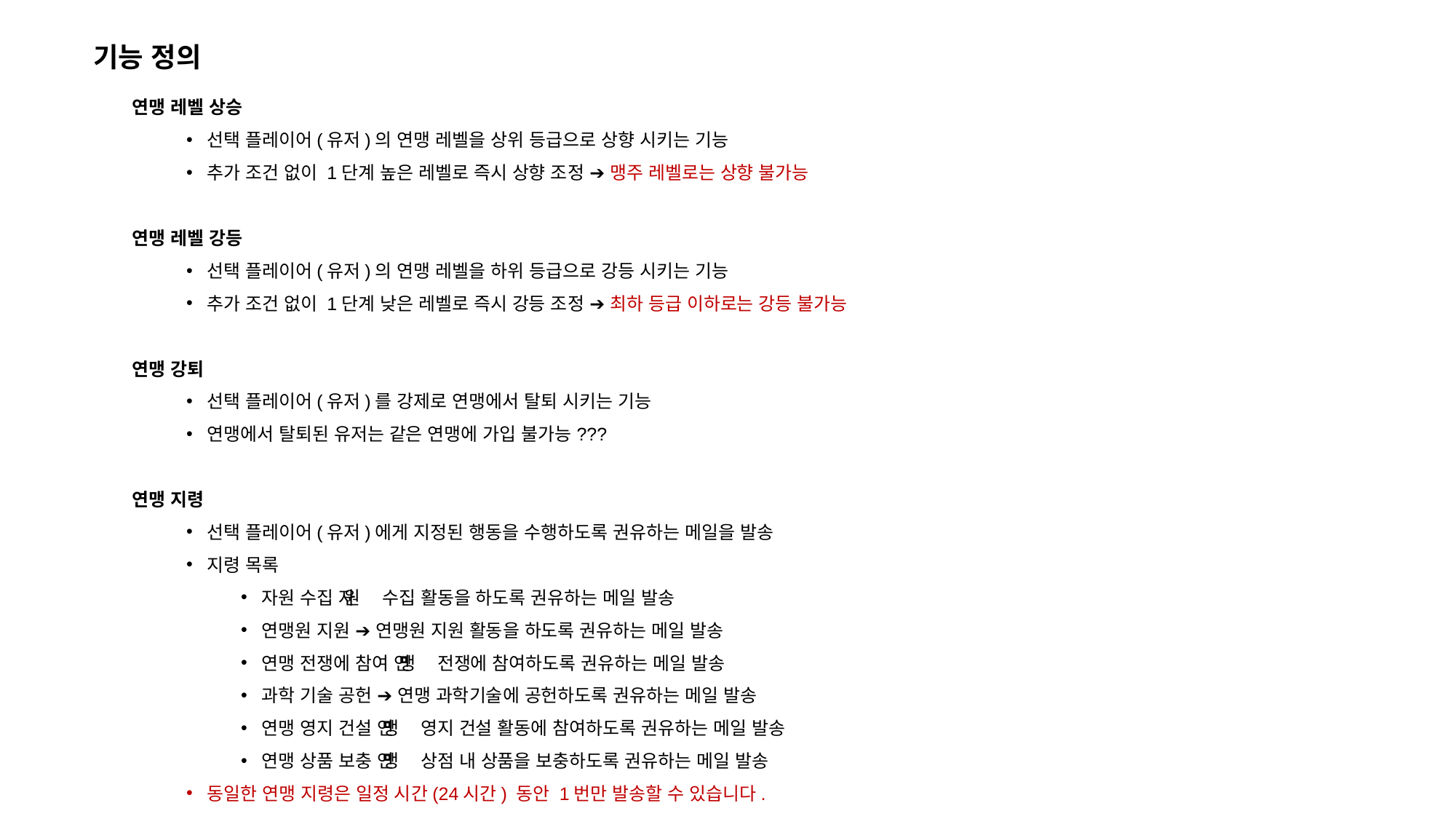

기능 정의
연맹 레벨 상승
선택 플레이어(유저)의 연맹 레벨을 상위 등급으로 상향 시키는 기능
추가 조건 없이 1단계 높은 레벨로 즉시 상향 조정 ➔ 맹주 레벨로는 상향 불가능

연맹 레벨 강등
선택 플레이어(유저)의 연맹 레벨을 하위 등급으로 강등 시키는 기능
추가 조건 없이 1단계 낮은 레벨로 즉시 강등 조정 ➔ 최하 등급 이하로는 강등 불가능

연맹 강퇴
선택 플레이어(유저)를 강제로 연맹에서 탈퇴 시키는 기능
연맹에서 탈퇴된 유저는 같은 연맹에 가입 불가능???

연맹 지령
선택 플레이어(유저)에게 지정된 행동을 수행하도록 권유하는 메일을 발송
지령 목록
자원 수집 ➔ 자원 수집 활동을 하도록 권유하는 메일 발송
연맹원 지원 ➔ 연맹원 지원 활동을 하도록 권유하는 메일 발송
연맹 전쟁에 참여 ➔ 연맹 전쟁에 참여하도록 권유하는 메일 발송
과학 기술 공헌 ➔ 연맹 과학기술에 공헌하도록 권유하는 메일 발송
연맹 영지 건설 ➔ 연맹 영지 건설 활동에 참여하도록 권유하는 메일 발송
연맹 상품 보충 ➔ 연맹 상점 내 상품을 보충하도록 권유하는 메일 발송
동일한 연맹 지령은 일정 시간(24시간) 동안 1번만 발송할 수 있습니다.